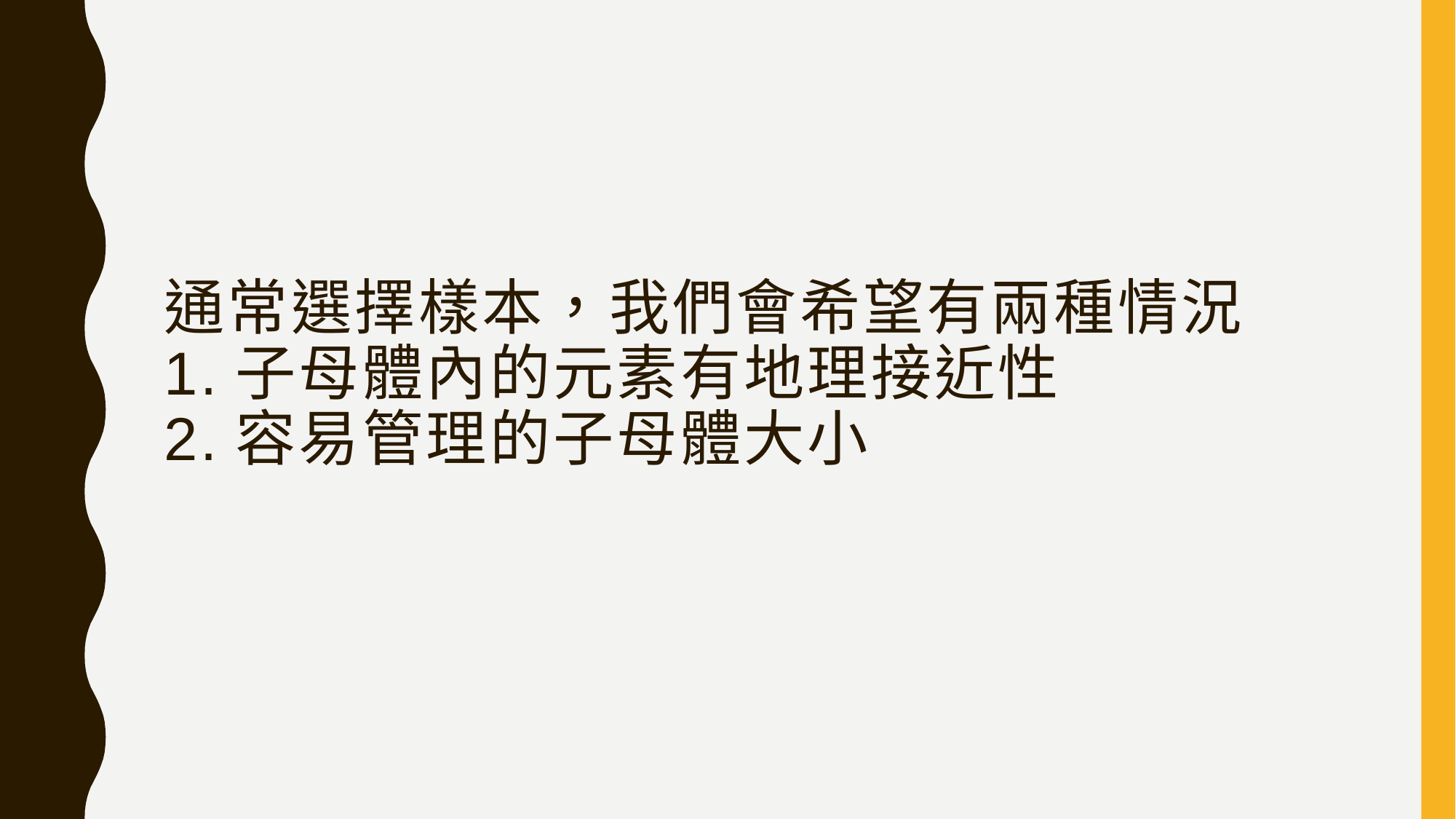

#
通常選擇樣本，我們會希望有兩種情況
1.子母體內的元素有地理接近性
2.容易管理的子母體大小